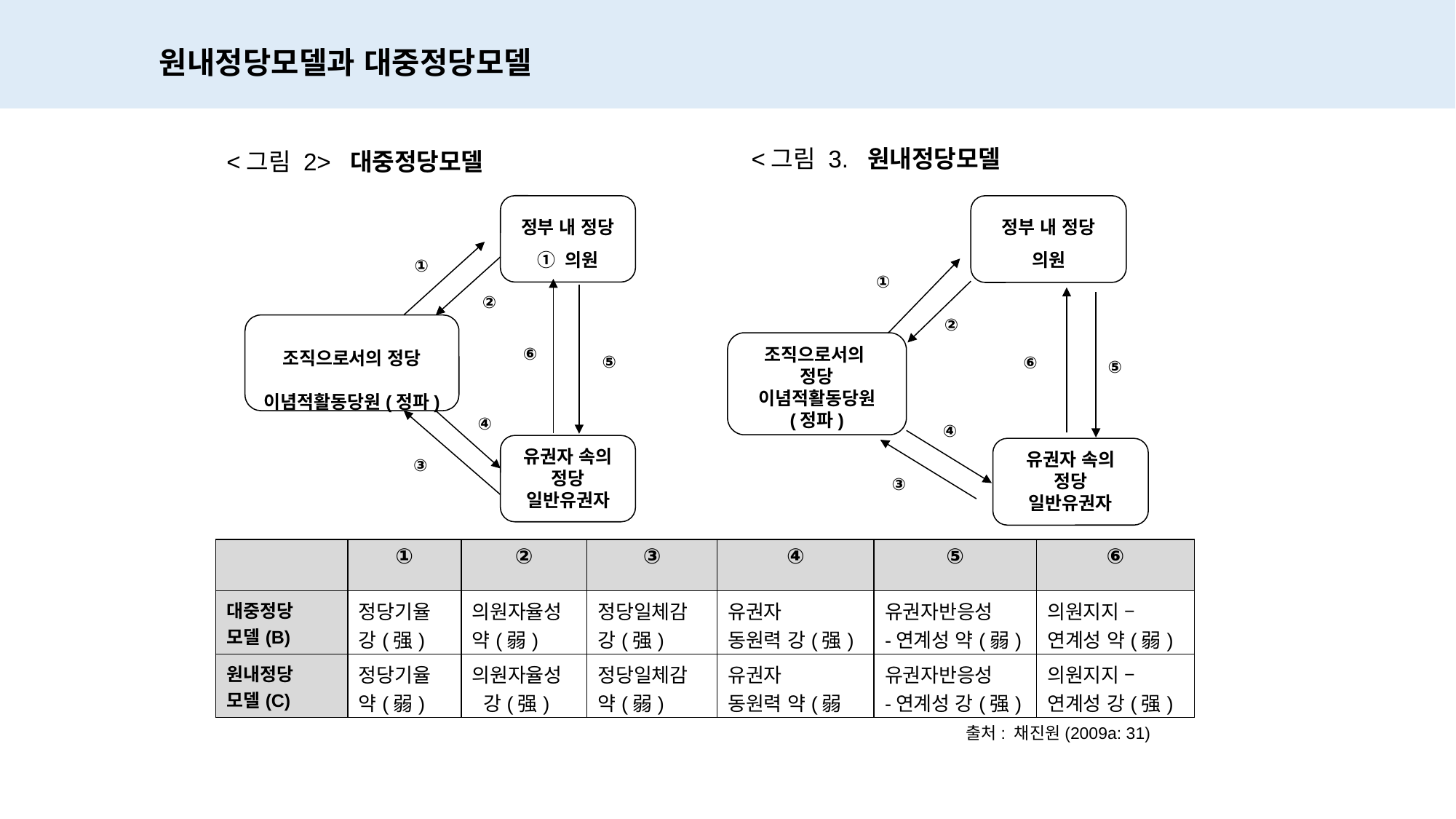

원내정당모델과 대중정당모델
<그림 3.  원내정당모델
<그림 2>  대중정당모델
정부 내 정당
① 의원
①
②
조직으로서의 정당
이념적활동당원(정파)
⑥
⑤
④
유권자 속의
정당
일반유권자
③
정부 내 정당
의원
①
②
조직으로서의
정당
이념적활동당원
(정파)
⑥
⑤
④
유권자 속의 정당
일반유권자
③
|  | ① | ② | ③ | ④ | ⑤ | ⑥ |
| --- | --- | --- | --- | --- | --- | --- |
| 대중정당 모델(B) | 정당기율 강(强) | 의원자율성 약(弱) | 정당일체감 강(强) | 유권자 동원력 강(强) | 유권자반응성 -연계성 약(弱) | 의원지지 – 연계성 약(弱) |
| 원내정당 모델(C) | 정당기율 약(弱) | 의원자율성 강(强) | 정당일체감 약(弱) | 유권자 동원력 약(弱 | 유권자반응성 -연계성 강(强) | 의원지지 – 연계성 강(强) |
출처: 채진원(2009a: 31)